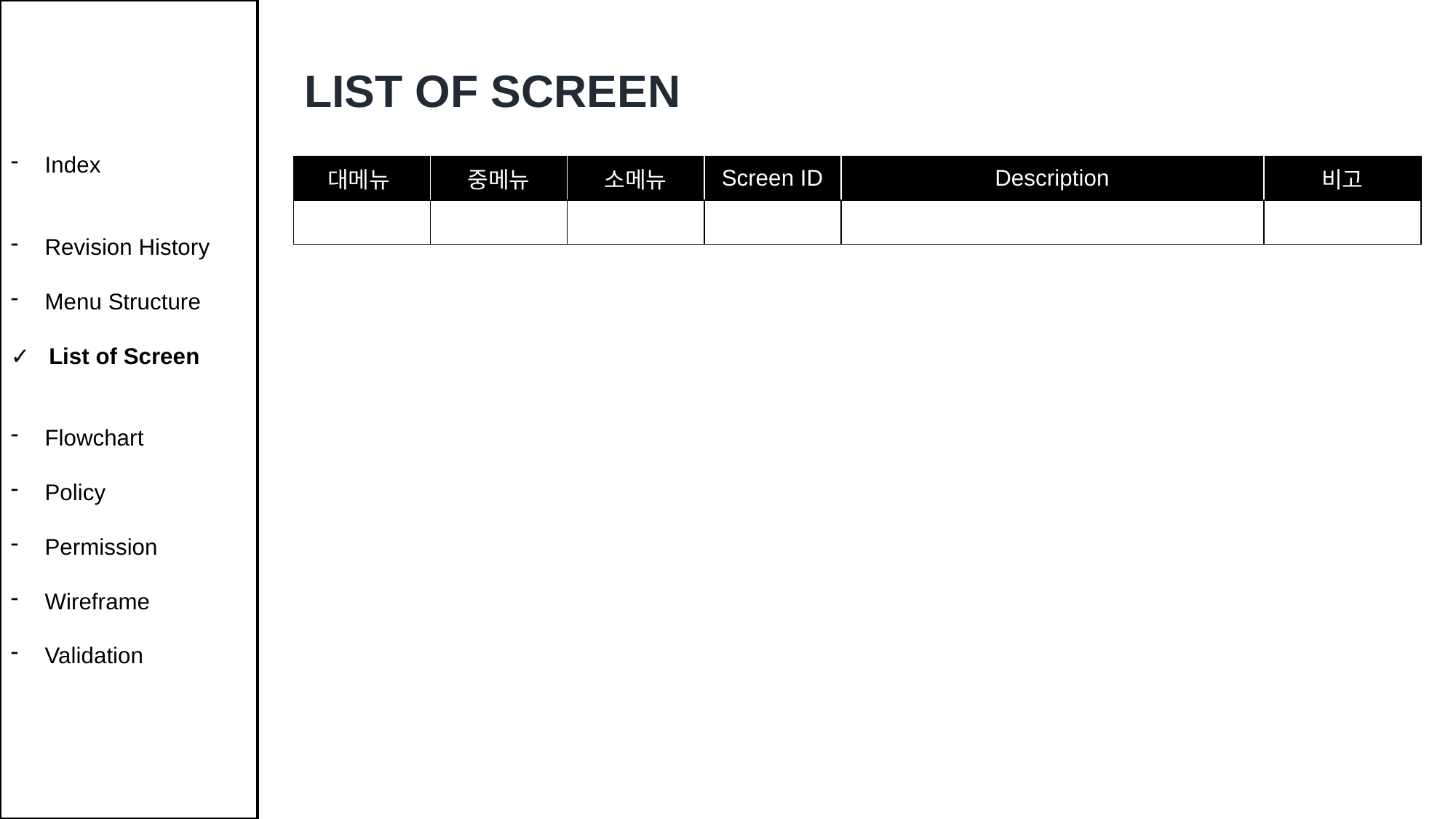

Index

Revision History

Menu Structure

✓   List of Screen

Flowchart

Policy

Permission

Wireframe

Validation
LIST OF SCREEN
| 대메뉴 | 중메뉴 | 소메뉴 | Screen ID | Description | 비고 |
| --- | --- | --- | --- | --- | --- |
|  |  |  |  |  |  |